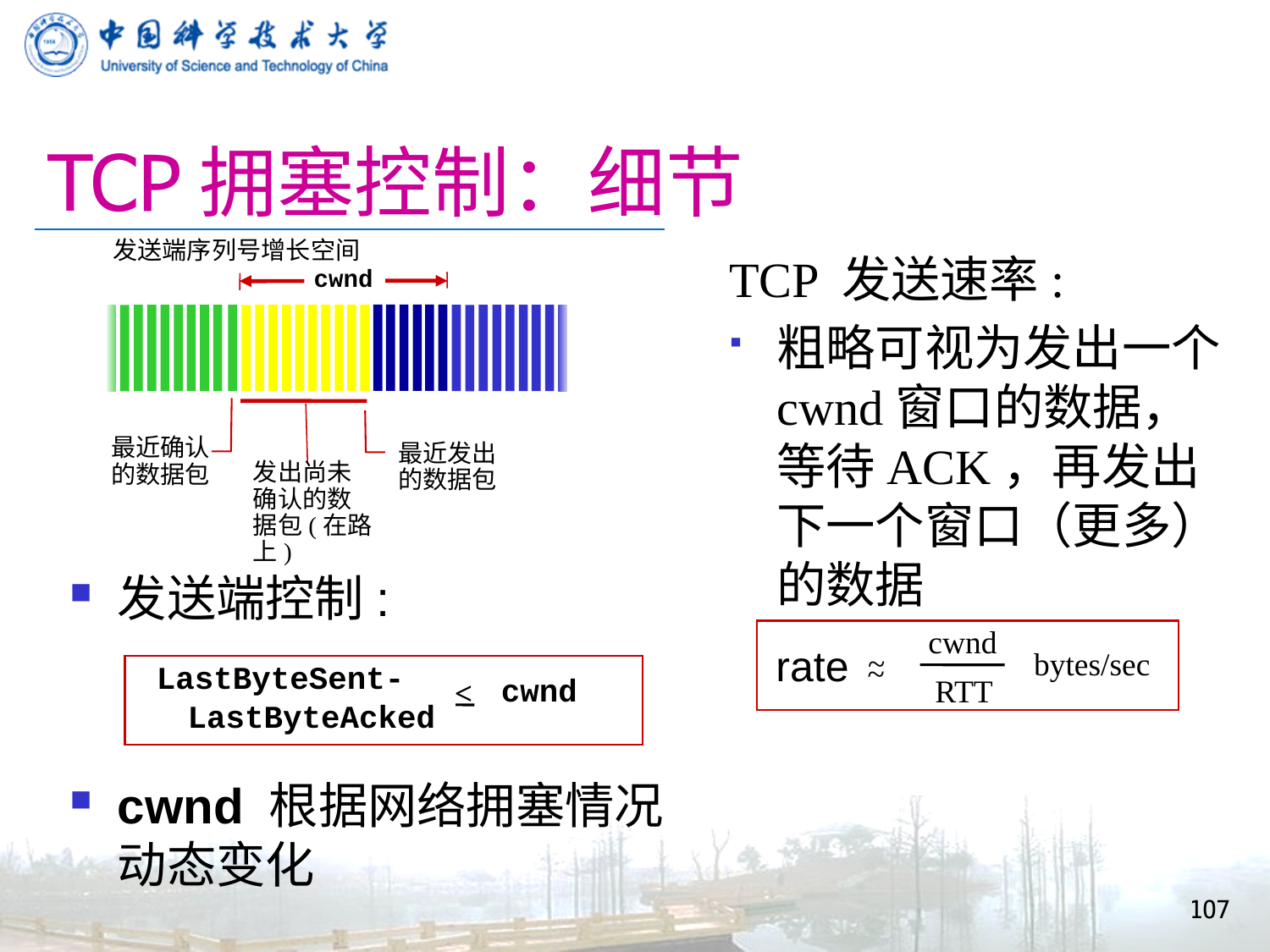

# TCP拥塞控制：细节
发送端序列号增长空间
TCP 发送速率:
粗略可视为发出一个 cwnd窗口的数据，等待ACK，再发出下一个窗口（更多）的数据
cwnd

最近确认
的数据包
最近发出的数据包
发出尚未确认的数据包(在路上)
发送端控制:

cwnd 根据网络拥塞情况动态变化

cwnd
RTT

rate
~
~
bytes/sec

LastByteSent-
	LastByteAcked
cwnd
<

107